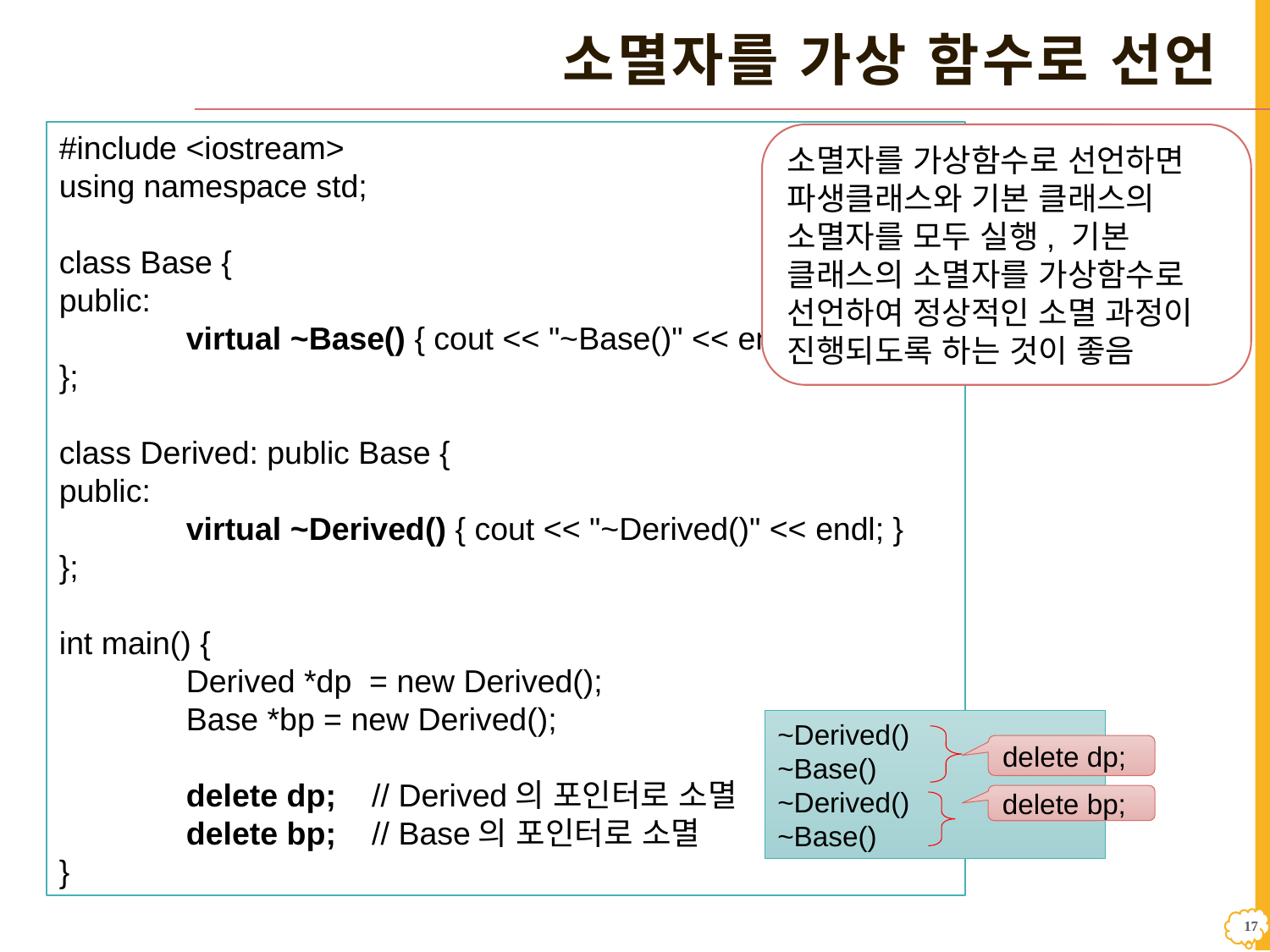

# 소멸자를 가상 함수로 선언
#include <iostream>
using namespace std;

class Base {
public:
	virtual ~Base() { cout << "~Base()" << endl; }
};

class Derived: public Base {
public:
	virtual ~Derived() { cout << "~Derived()" << endl; }
};

int main() {
	Derived *dp  = new Derived();
	Base *bp = new Derived();

	delete dp;    // Derived의 포인터로 소멸
	delete bp;    // Base의 포인터로 소멸
}
소멸자를 가상함수로 선언하면 파생클래스와 기본 클래스의 소멸자를 모두 실행, 기본 클래스의 소멸자를 가상함수로 선언하여 정상적인 소멸 과정이 진행되도록 하는 것이 좋음
~Derived()
~Base()
~Derived()
~Base()

delete dp;
delete bp;

17